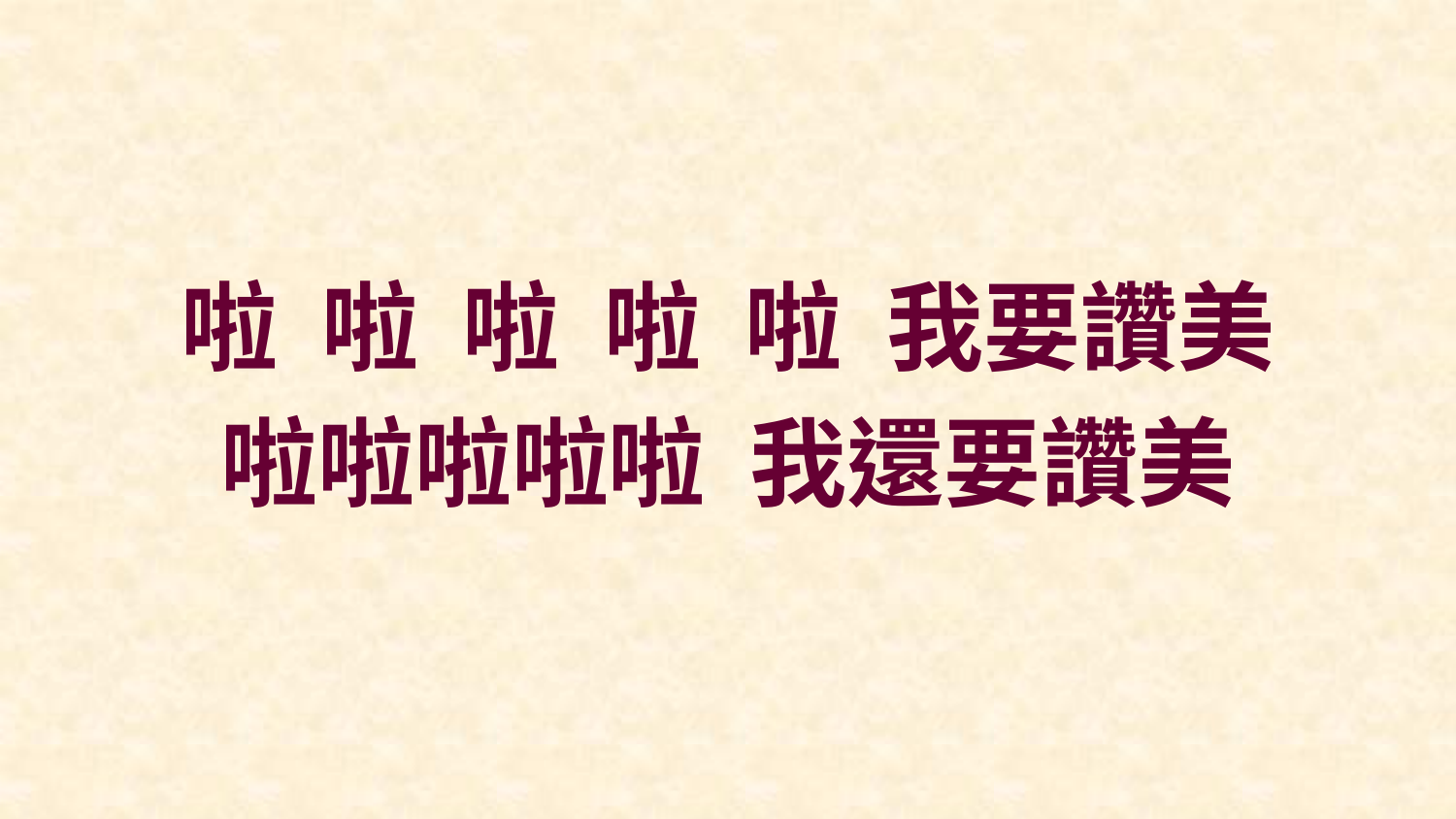

啦  啦  啦  啦  啦  我要讚美
啦啦啦啦啦  我還要讚美